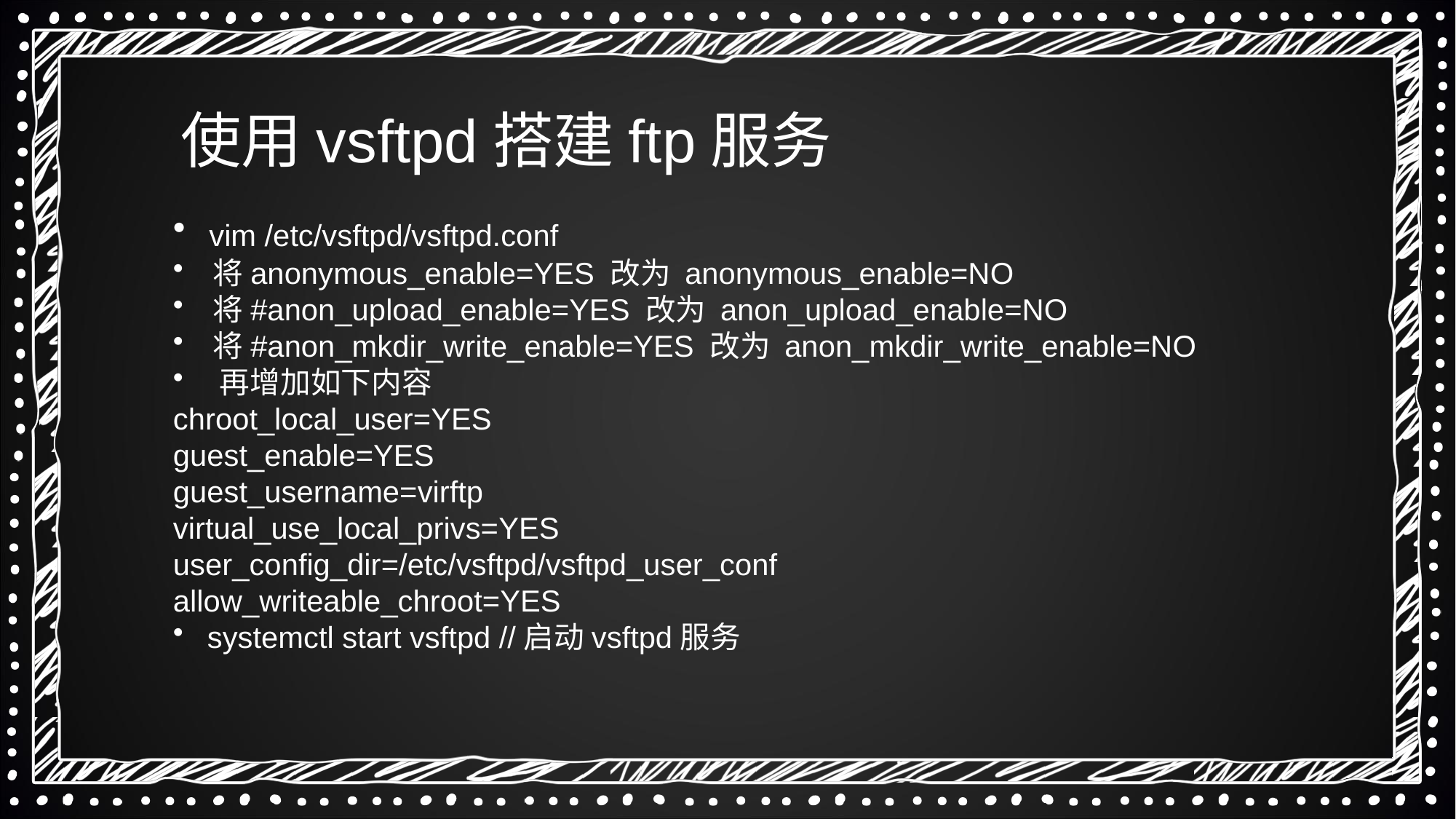

使用vsftpd搭建ftp服务
 vim /etc/vsftpd/vsftpd.conf
 将anonymous_enable=YES 改为 anonymous_enable=NO
 将#anon_upload_enable=YES 改为 anon_upload_enable=NO
 将#anon_mkdir_write_enable=YES 改为 anon_mkdir_write_enable=NO
  再增加如下内容
chroot_local_user=YES
guest_enable=YES
guest_username=virftp
virtual_use_local_privs=YES
user_config_dir=/etc/vsftpd/vsftpd_user_conf
allow_writeable_chroot=YES
 systemctl start vsftpd //启动vsftpd服务